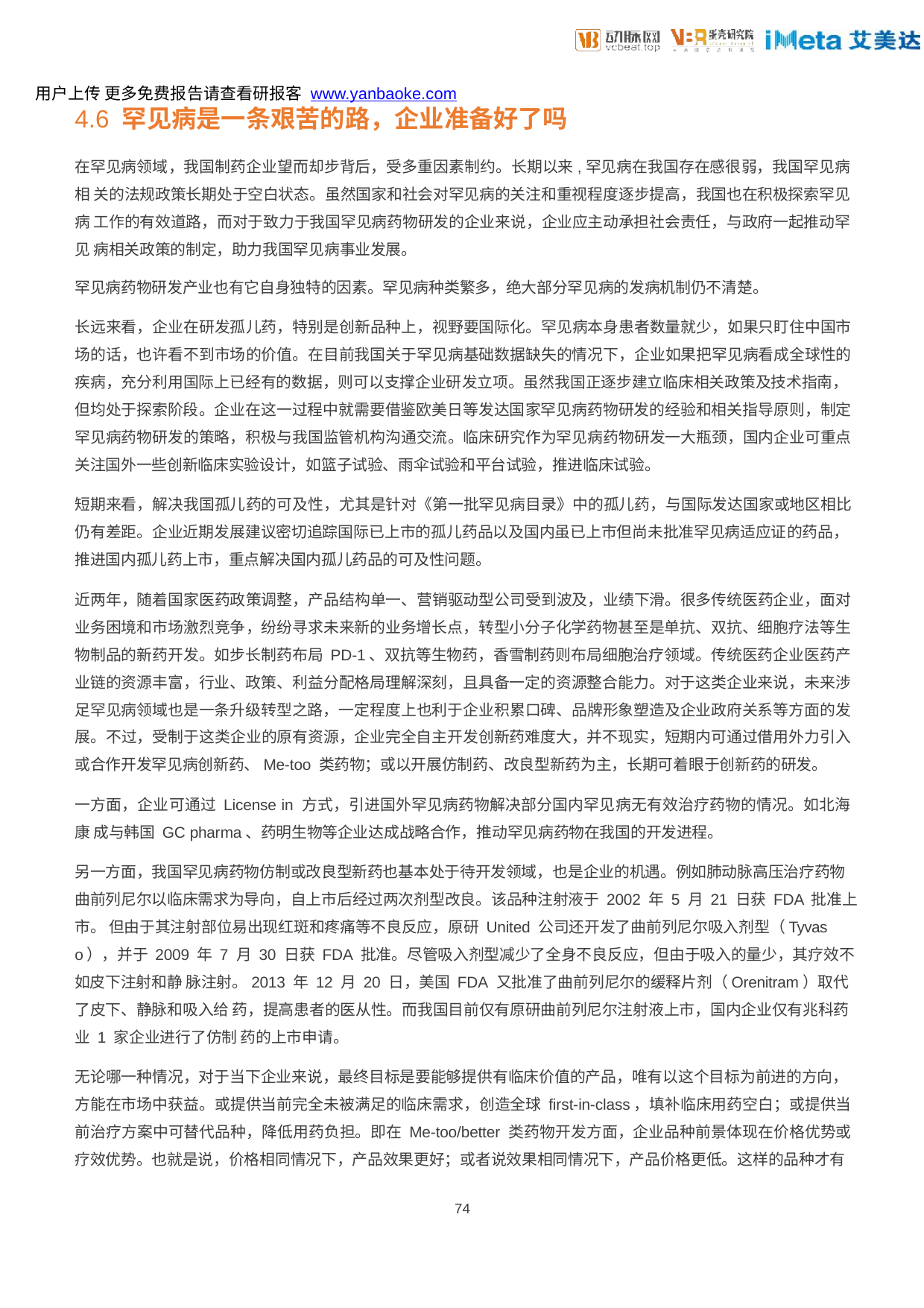

用户上传 更多免费报告请查看研报客 www.yanbaoke.com
4.6 罕见病是一条艰苦的路，企业准备好了吗
在罕见病领域，我国制药企业望而却步背后，受多重因素制约。长期以来,罕见病在我国存在感很弱，我国罕见病相 关的法规政策长期处于空白状态。虽然国家和社会对罕见病的关注和重视程度逐步提高，我国也在积极探索罕见病 工作的有效道路，而对于致力于我国罕见病药物研发的企业来说，企业应主动承担社会责任，与政府一起推动罕见 病相关政策的制定，助力我国罕见病事业发展。

罕见病药物研发产业也有它自身独特的因素。罕见病种类繁多，绝大部分罕见病的发病机制仍不清楚。
长远来看，企业在研发孤儿药，特别是创新品种上，视野要国际化。罕见病本身患者数量就少，如果只盯住中国市 场的话，也许看不到市场的价值。在目前我国关于罕见病基础数据缺失的情况下，企业如果把罕见病看成全球性的 疾病，充分利用国际上已经有的数据，则可以支撑企业研发立项。虽然我国正逐步建立临床相关政策及技术指南，  但均处于探索阶段。企业在这一过程中就需要借鉴欧美日等发达国家罕见病药物研发的经验和相关指导原则，制定 罕见病药物研发的策略，积极与我国监管机构沟通交流。临床研究作为罕见病药物研发一大瓶颈，国内企业可重点 关注国外一些创新临床实验设计，如篮子试验、雨伞试验和平台试验，推进临床试验。
短期来看，解决我国孤儿药的可及性，尤其是针对《第一批罕见病目录》中的孤儿药，与国际发达国家或地区相比 仍有差距。企业近期发展建议密切追踪国际已上市的孤儿药品以及国内虽已上市但尚未批准罕见病适应证的药品，  推进国内孤儿药上市，重点解决国内孤儿药品的可及性问题。
近两年，随着国家医药政策调整，产品结构单一、营销驱动型公司受到波及，业绩下滑。很多传统医药企业，面对 业务困境和市场激烈竞争，纷纷寻求未来新的业务增长点，转型小分子化学药物甚至是单抗、双抗、细胞疗法等生 物制品的新药开发。如步长制药布局 PD-1、双抗等生物药，香雪制药则布局细胞治疗领域。传统医药企业医药产 业链的资源丰富，行业、政策、利益分配格局理解深刻，且具备一定的资源整合能力。对于这类企业来说，未来涉 足罕见病领域也是一条升级转型之路，一定程度上也利于企业积累口碑、品牌形象塑造及企业政府关系等方面的发 展。不过，受制于这类企业的原有资源，企业完全自主开发创新药难度大，并不现实，短期内可通过借用外力引入 或合作开发罕见病创新药、Me-too 类药物；或以开展仿制药、改良型新药为主，长期可着眼于创新药的研发。
一方面，企业可通过 License in 方式，引进国外罕见病药物解决部分国内罕见病无有效治疗药物的情况。如北海康 成与韩国 GC pharma、药明生物等企业达成战略合作，推动罕见病药物在我国的开发进程。
另一方面，我国罕见病药物仿制或改良型新药也基本处于待开发领域，也是企业的机遇。例如肺动脉高压治疗药物 曲前列尼尔以临床需求为导向，自上市后经过两次剂型改良。该品种注射液于 2002 年 5 月 21 日获 FDA 批准上市。 但由于其注射部位易出现红斑和疼痛等不良反应，原研 United 公司还开发了曲前列尼尔吸入剂型（Tyvaso），并于 2009 年 7 月 30 日获 FDA 批准。尽管吸入剂型减少了全身不良反应，但由于吸入的量少，其疗效不如皮下注射和静 脉注射。2013 年 12 月 20 日，美国 FDA 又批准了曲前列尼尔的缓释片剂（Orenitram）取代了皮下、静脉和吸入给 药，提高患者的医从性。而我国目前仅有原研曲前列尼尔注射液上市，国内企业仅有兆科药业 1 家企业进行了仿制 药的上市申请。
无论哪一种情况，对于当下企业来说，最终目标是要能够提供有临床价值的产品，唯有以这个目标为前进的方向，  方能在市场中获益。或提供当前完全未被满足的临床需求，创造全球 first-in-class，填补临床用药空白；或提供当 前治疗方案中可替代品种，降低用药负担。即在 Me-too/better 类药物开发方面，企业品种前景体现在价格优势或 疗效优势。也就是说，价格相同情况下，产品效果更好；或者说效果相同情况下，产品价格更低。这样的品种才有
74